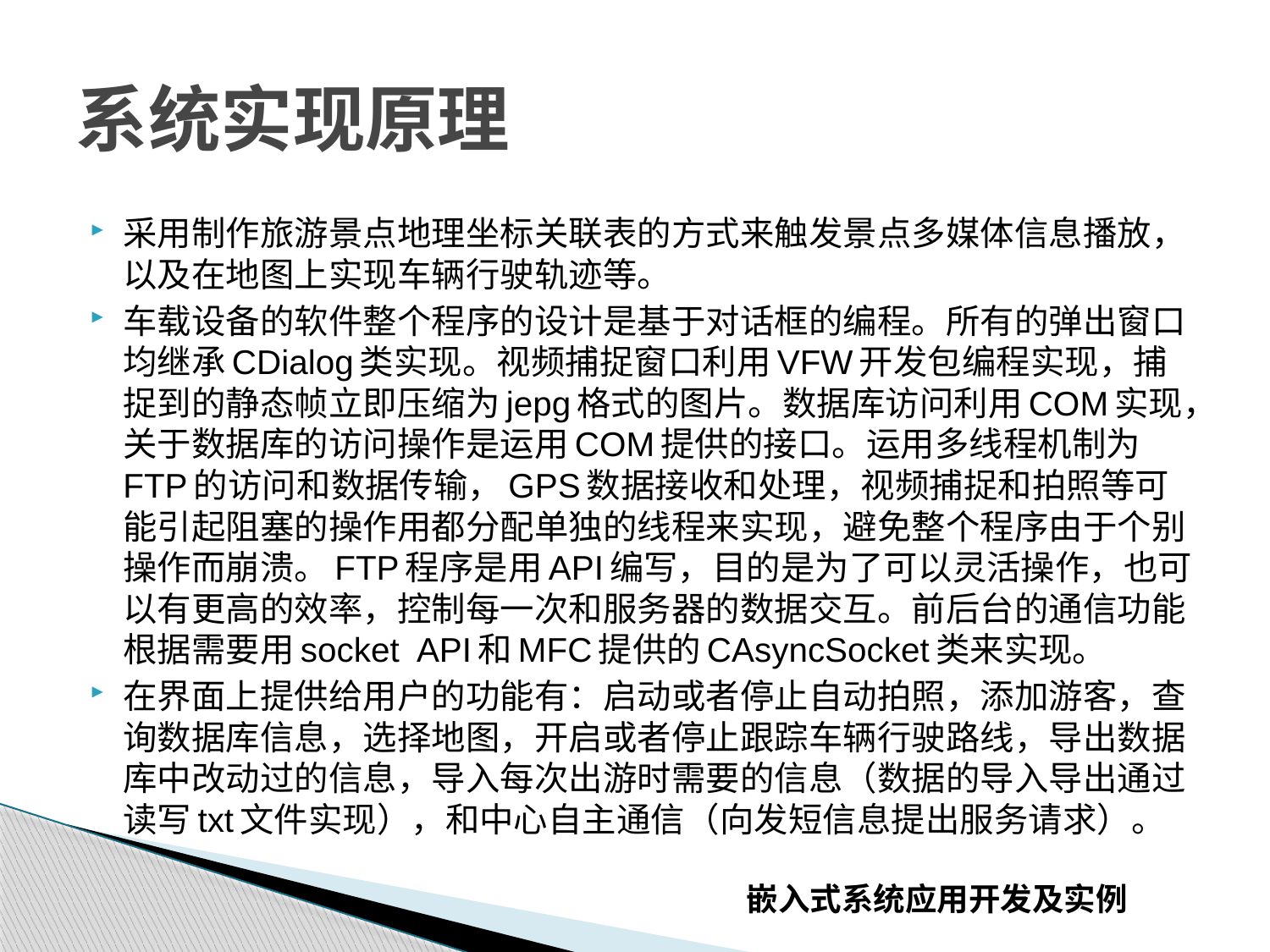

# 系统实现原理
采用制作旅游景点地理坐标关联表的方式来触发景点多媒体信息播放，以及在地图上实现车辆行驶轨迹等。
车载设备的软件整个程序的设计是基于对话框的编程。所有的弹出窗口均继承CDialog类实现。视频捕捉窗口利用VFW开发包编程实现，捕捉到的静态帧立即压缩为jepg格式的图片。数据库访问利用COM实现，关于数据库的访问操作是运用COM提供的接口。运用多线程机制为FTP的访问和数据传输，GPS数据接收和处理，视频捕捉和拍照等可能引起阻塞的操作用都分配单独的线程来实现，避免整个程序由于个别操作而崩溃。FTP程序是用API编写，目的是为了可以灵活操作，也可以有更高的效率，控制每一次和服务器的数据交互。前后台的通信功能根据需要用socket  API和MFC提供的CAsyncSocket类来实现。
在界面上提供给用户的功能有：启动或者停止自动拍照，添加游客，查询数据库信息，选择地图，开启或者停止跟踪车辆行驶路线，导出数据库中改动过的信息，导入每次出游时需要的信息（数据的导入导出通过读写txt文件实现），和中心自主通信（向发短信息提出服务请求）。

嵌入式系统应用开发及实例